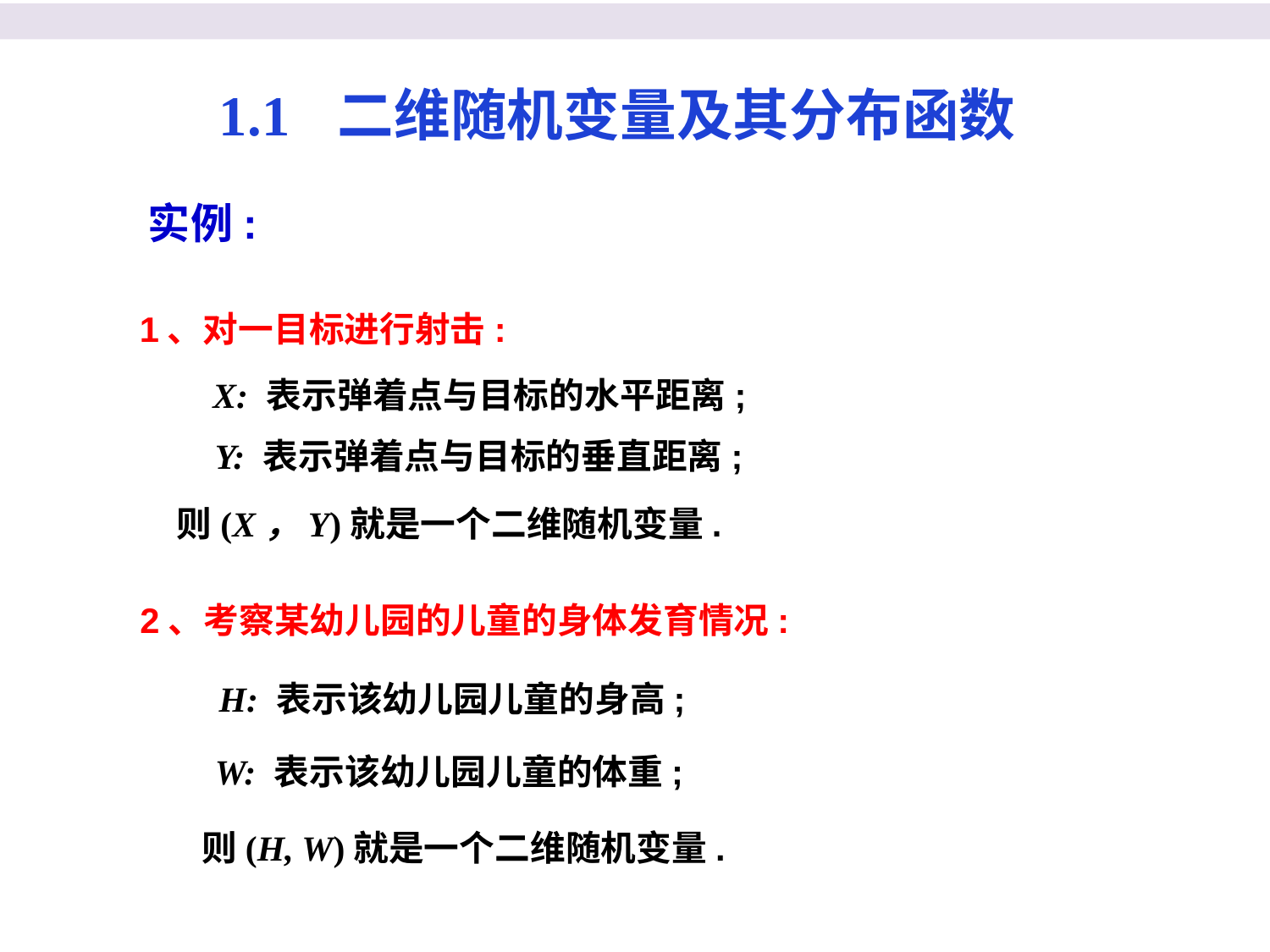

1.1 二维随机变量及其分布函数
实例:
1、对一目标进行射击:
X: 表示弹着点与目标的水平距离;
Y: 表示弹着点与目标的垂直距离;
   则(X，Y)就是一个二维随机变量.
2、考察某幼儿园的儿童的身体发育情况:
H: 表示该幼儿园儿童的身高;
W: 表示该幼儿园儿童的体重;
则(H, W)就是一个二维随机变量.